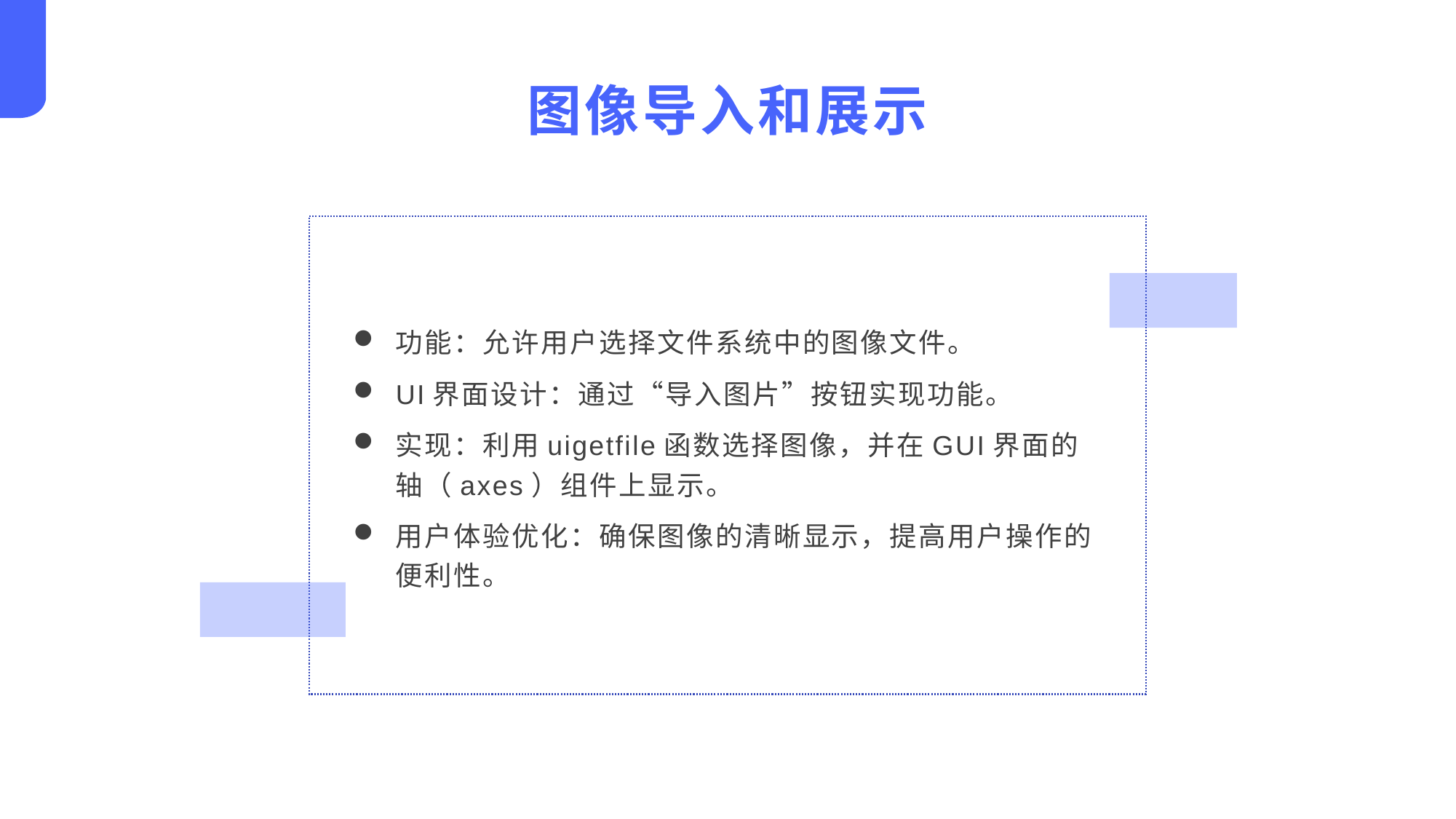

图像导入和展示

功能：允许用户选择文件系统中的图像文件。
UI界面设计：通过“导入图片”按钮实现功能。
实现：利用uigetfile函数选择图像，并在GUI界面的轴（axes）组件上显示。
用户体验优化：确保图像的清晰显示，提高用户操作的便利性。